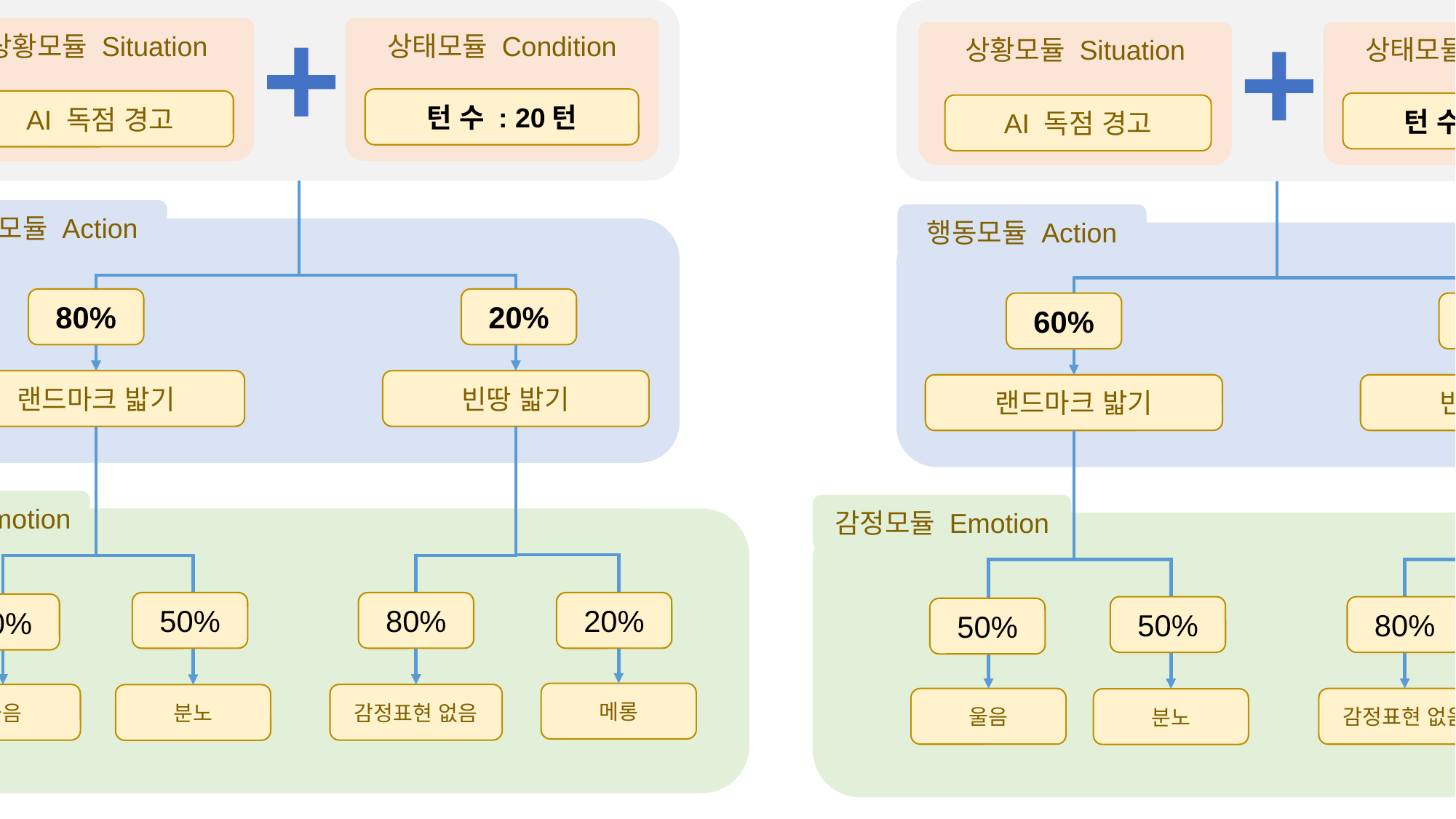

상황모듈 Situation
상태모듈 Condition

턴 수 : 10턴
AI 독점 경고
행동모듈 Action

60%
40%
랜드마크 밟기
빈땅 밟기
감정모듈 Emotion

50%
80%
20%
50%
메롱
울음
감정표현 없음
분노
파산/대출 여부
메롱
OK
유저 독점 경고
Emotion
율움
분노
실수
행동모듈 Action
감정모듈 Emotion
행동모듈 Action

상황모듈 Situation
상태모듈 Condition

턴 수 : 20턴
AI 독점 경고
행동모듈 Action

80%
20%
랜드마크 밟기
빈땅 밟기
감정모듈 Emotion

50%
80%
20%
50%
메롱
울음
감정표현 없음
분노